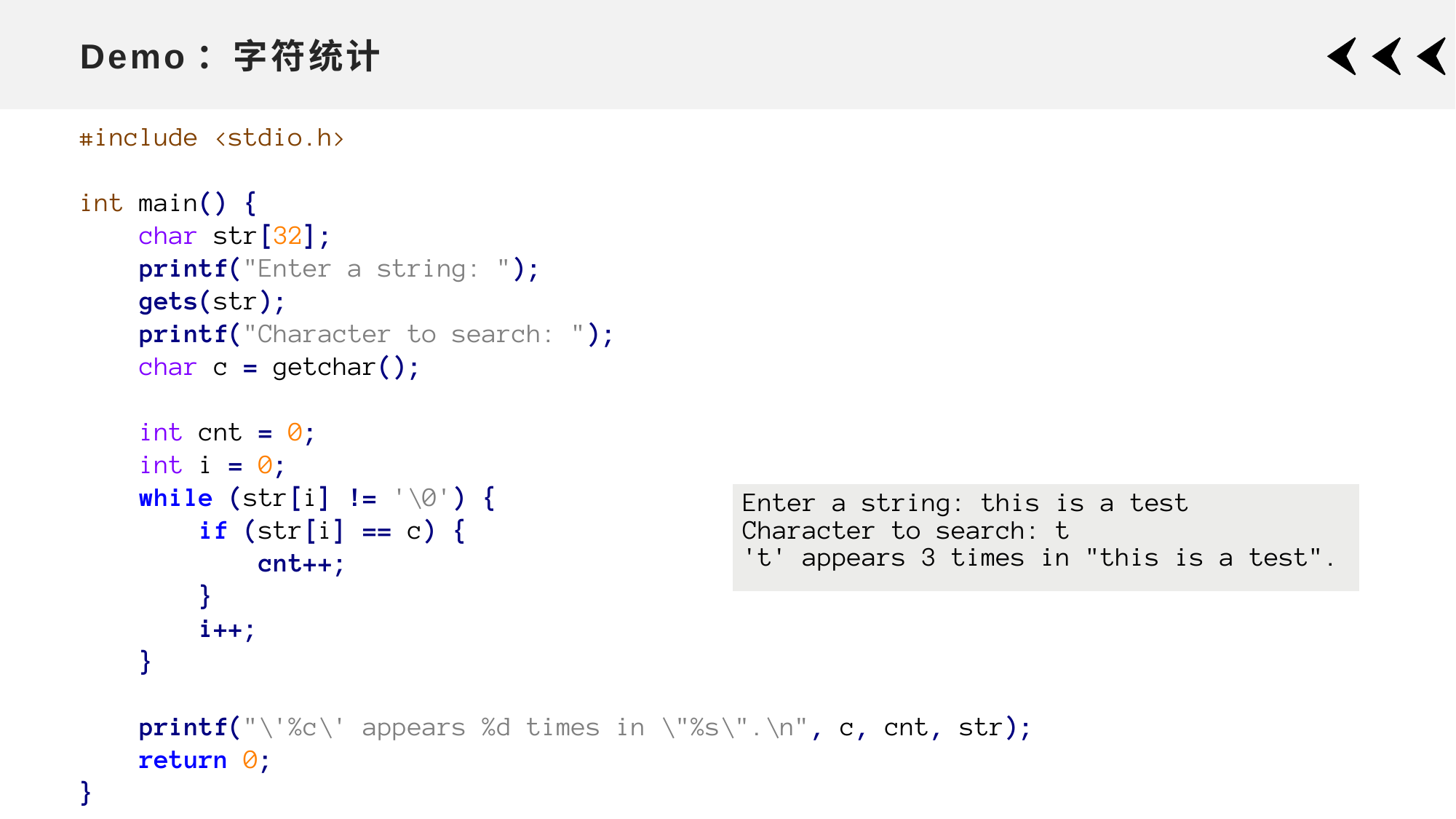

# Demo：字符统计
#include <stdio.h> int main() {    char str[32];    printf("Enter a string: ");    gets(str);    printf("Character to search: ");    char c = getchar();     int cnt = 0;    int i = 0;    while (str[i] != '\0') {        if (str[i] == c) {            cnt++;        }        i++;    }     printf("\'%c\' appears %d times in \"%s\".\n", c, cnt, str);    return 0;}
| Enter a string: this is a test Character to search: t 't' appears 3 times in "this is a test". |
| --- |